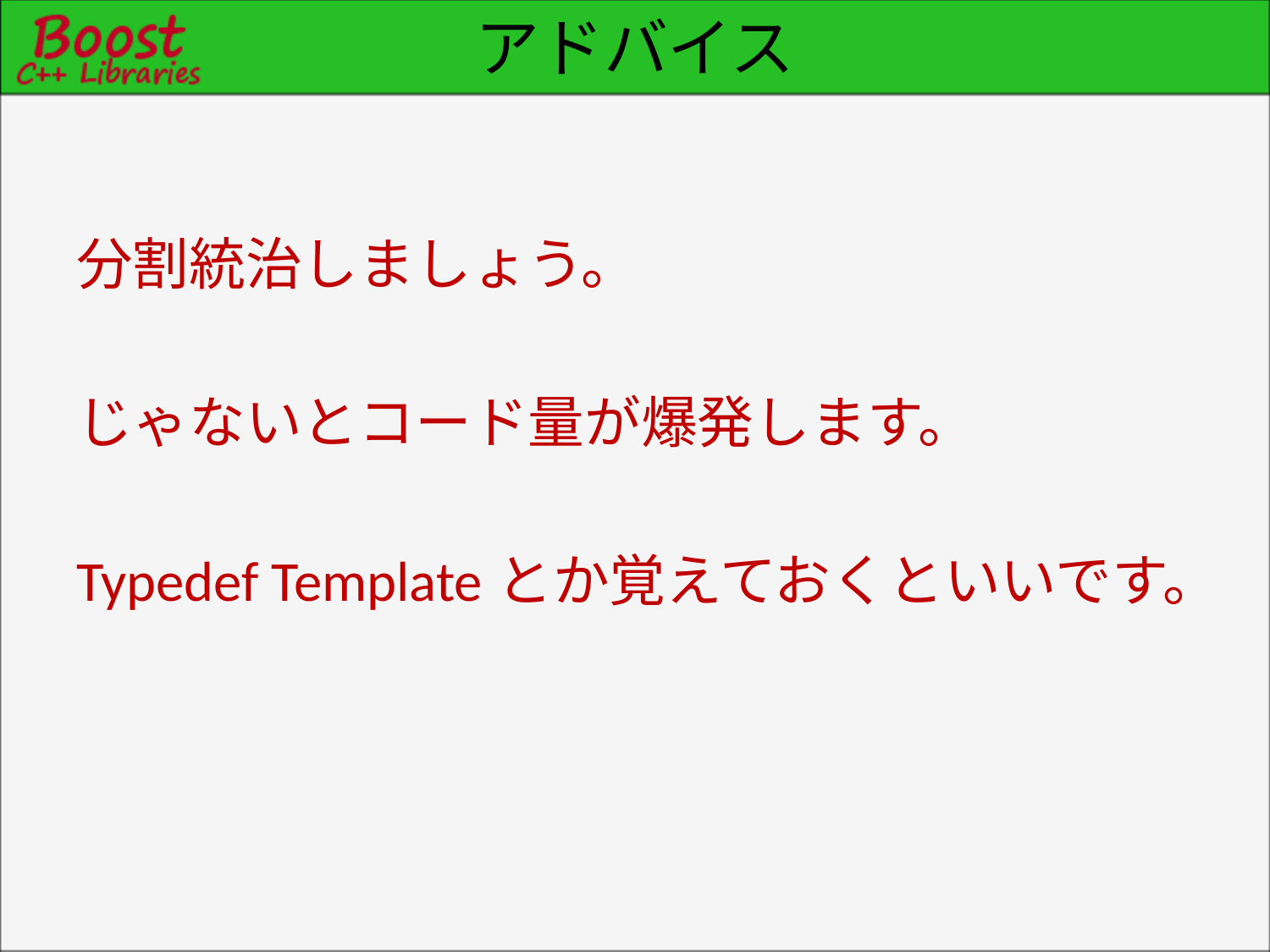

# アドバイス
分割統治しましょう。

じゃないとコード量が爆発します。

Typedef Templateとか覚えておくといいです。